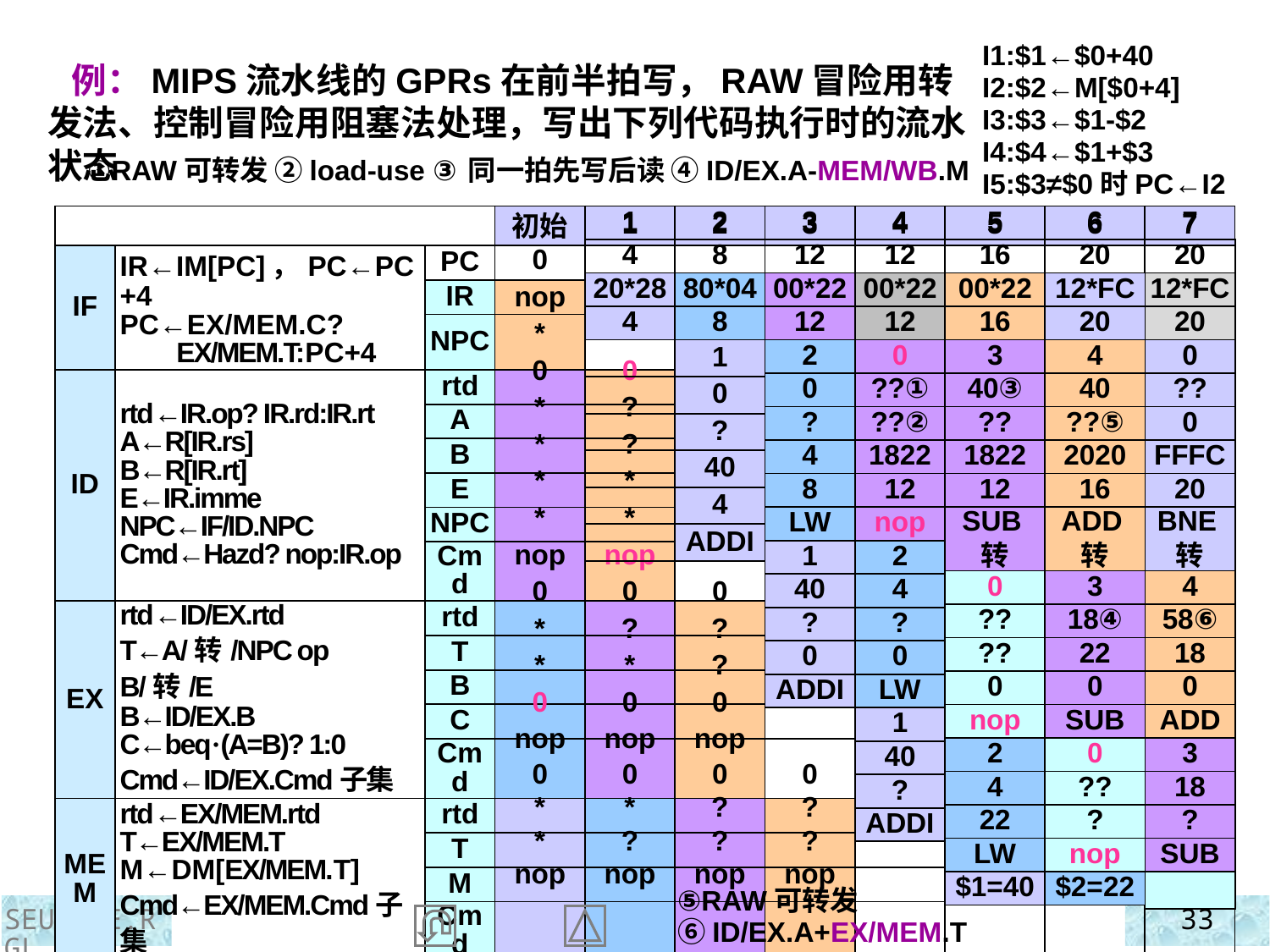

I1:$1←$0+40
I2:$2←M[$0+4] I3:$3←$1-$2
I4:$4←$1+$3
I5:$3≠$0时PC←I2
  例：MIPS流水线的GPRs在前半拍写，RAW冒险用转发法、控制冒险用阻塞法处理，写出下列代码执行时的流水状态
①RAW可转发 ②load-use ③同一拍先写后读 ④ID/EX.A-MEM/WB.M
|  |  |  | 初始 | 1 | 2 | 3 | 4 | 5 | 6 | 7 |
| --- | --- | --- | --- | --- | --- | --- | --- | --- | --- | --- |
| IF | IR←IM[PC]，PC←PC+4 PC←EX/MEM.C? EX/MEM.T:PC+4 | PC |  |  |  |  |  |  |  |  |
|  |  | IR |  |  |  |  |  |  |  |  |
|  |  | NPC |  |  |  |  |  |  |  |  |
| ID | rtd←IR.op? IR.rd:IR.rt A←R[IR.rs] B←R[IR.rt] E←IR.imme NPC←IF/ID.NPC Cmd←Hazd? nop:IR.op | rtd |  |  |  |  |  |  |  |  |
|  |  | A |  |  |  |  |  |  |  |  |
|  |  | B |  |  |  |  |  |  |  |  |
|  |  | E |  |  |  |  |  |  |  |  |
|  |  | NPC |  |  |  |  |  |  |  |  |
|  |  | Cmd |  |  |  |  |  |  |  |  |
| EX | rtd←ID/EX.rtd T←A/转/NPC op B/转/E B←ID/EX.B C←beq·(A=B)? 1:0 Cmd←ID/EX.Cmd子集 | rtd |  |  |  |  |  |  |  |  |
|  |  | T |  |  |  |  |  |  |  |  |
|  |  | B |  |  |  |  |  |  |  |  |
|  |  | C |  |  |  |  |  |  |  |  |
|  |  | Cmd |  |  |  |  |  |  |  |  |
| MEM | rtd←EX/MEM.rtd T←EX/MEM.T M←DM[EX/MEM.T] Cmd←EX/MEM.Cmd子集 | rtd |  |  |  |  |  |  |  |  |
|  |  | T |  |  |  |  |  |  |  |  |
|  |  | M |  |  |  |  |  |  |  |  |
|  |  | Cmd |  |  |  |  |  |  |  |  |
| WB | R[E/M.rtd]←E/M.T或M |  |  |  |  |  |  |  |  |  |
|  |  |  |  |
| --- | --- | --- | --- |
| 0 |  |  |  |
| nop |  |  |  |
| \* |  |  |  |
| 0 | 0 |  |  |
| \* | ? |  |  |
| \* | ? |  |  |
| \* | \* |  |  |
| \* | \* |  |  |
| nop | nop |  |  |
| 0 | 0 | 0 |  |
| \* | ? | ? |  |
| \* | \* | ? |  |
| 0 | 0 | 0 |  |
| nop | nop | nop |  |
| 0 | 0 | 0 | 0 |
| \* | \* | ? | ? |
| \* | ? | ? | ? |
| nop | nop | nop | nop |
|  |  |  |  |
| 1 | 2 |
| --- | --- |
| 4 | 8 |
| 20\*28 | 80\*04 |
| 4 | 8 |
|  | 1 |
|  | 0 |
|  | ? |
|  | 40 |
|  | 4 |
|  | ADDI |
| 3 |
| --- |
| 12 |
| 00\*22 |
| 12 |
| 2 |
| 0 |
| ? |
| 4 |
| 8 |
| LW |
| 1 |
| 40 |
| ? |
| 0 |
| ADDI |
| 4 |
| --- |
| 12 |
| 00\*22 |
| 12 |
| 0 |
| ??① |
| ??② |
| 1822 |
| 12 |
| nop |
| 2 |
| 4 |
| ? |
| 0 |
| LW |
| 1 |
| 40 |
| ? |
| ADDI |
| 5 |
| --- |
| 16 |
| 00\*22 |
| 16 |
| 3 |
| 40③ |
| ?? |
| 1822 |
| 12 |
| SUB转 |
| 0 |
| ?? |
| ?? |
| 0 |
| nop |
| 2 |
| 4 |
| 22 |
| LW |
| $1=40 |
| 6 |
| --- |
| 20 |
| 12\*FC |
| 20 |
| 4 |
| 40 |
| ??⑤ |
| 2020 |
| 16 |
| ADD转 |
| 3 |
| 18④ |
| 22 |
| 0 |
| SUB |
| 0 |
| ?? |
| ? |
| nop |
| $2=22 |
| 7 |
| --- |
| 20 |
| 12\*FC |
| 20 |
| 0 |
| ?? |
| 0 |
| FFFC |
| 20 |
| BNE转 |
| 4 |
| 58⑥ |
| 18 |
| 0 |
| ADD |
| 3 |
| 18 |
| ? |
| SUB |
|  |
⑤RAW可转发 ⑥ID/EX.A+EX/MEM.T
SEU.CSE.RGL
33